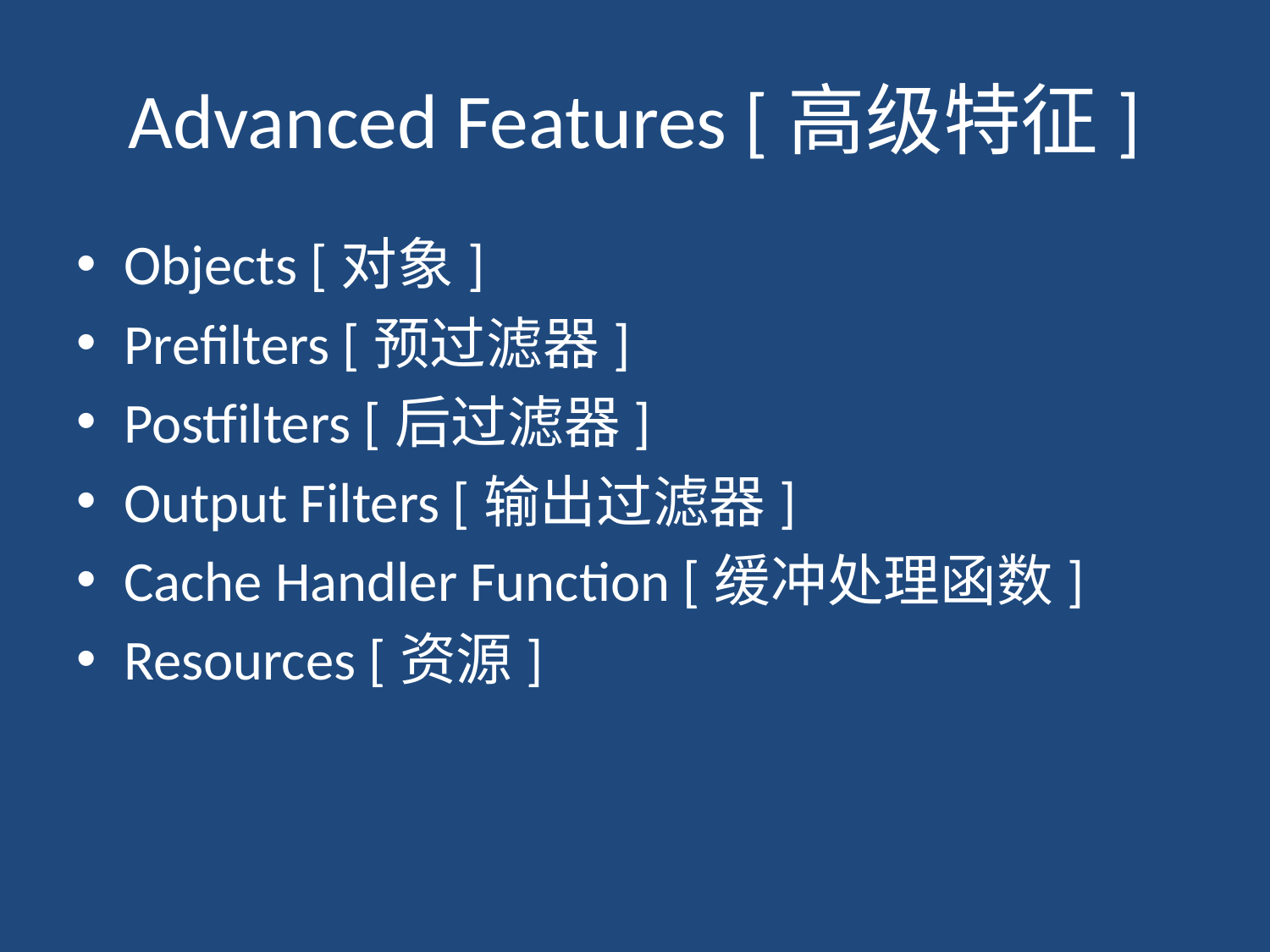

# Advanced Features [高级特征]
Objects [对象]
Prefilters [预过滤器]
Postfilters [后过滤器]
Output Filters [输出过滤器]
Cache Handler Function [缓冲处理函数]
Resources [资源]